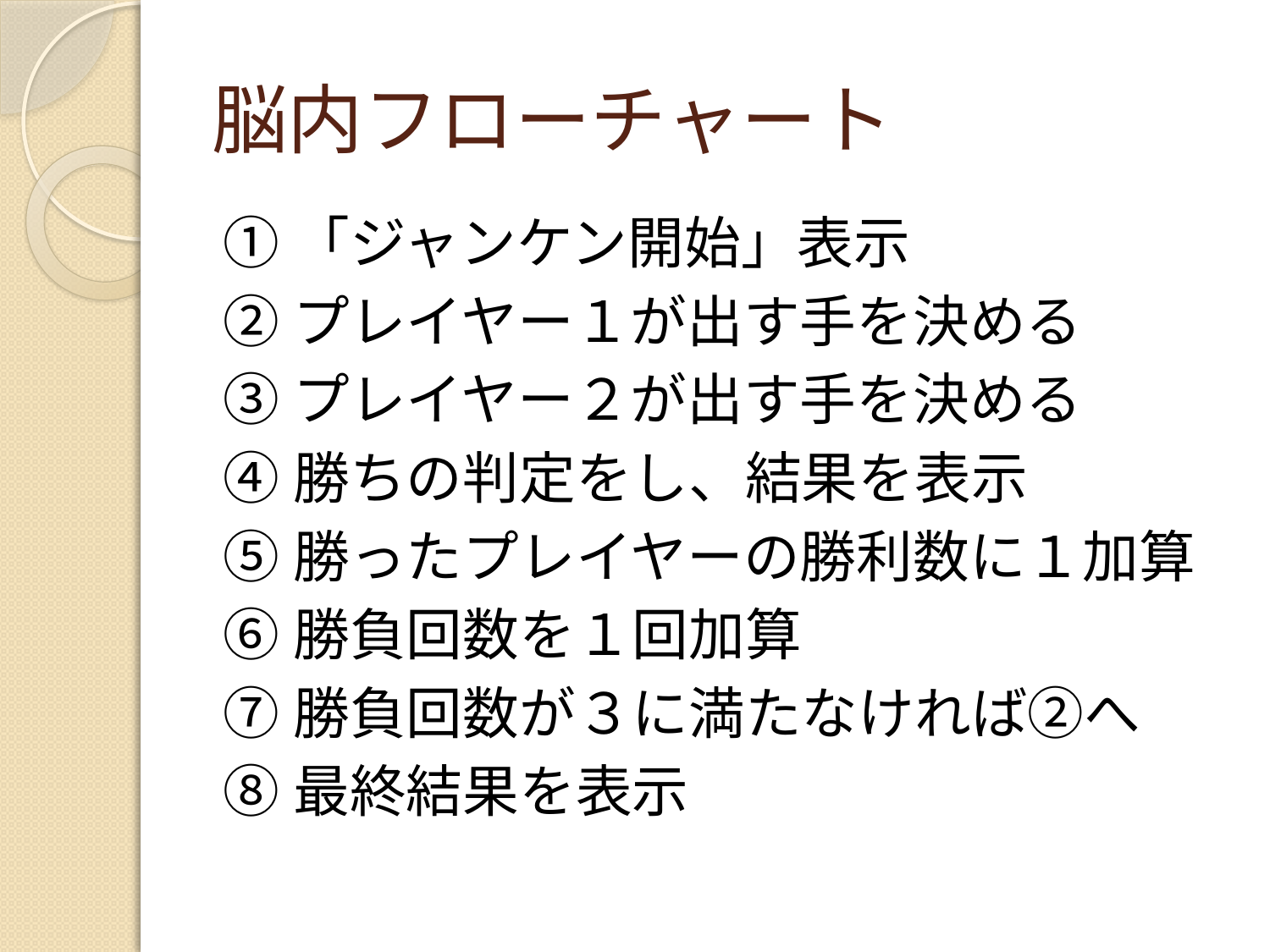

# 脳内フローチャート
①「ジャンケン開始」表示
②プレイヤー１が出す手を決める
③プレイヤー２が出す手を決める
④勝ちの判定をし、結果を表示
⑤勝ったプレイヤーの勝利数に１加算
⑥勝負回数を１回加算
⑦勝負回数が３に満たなければ②へ
⑧最終結果を表示